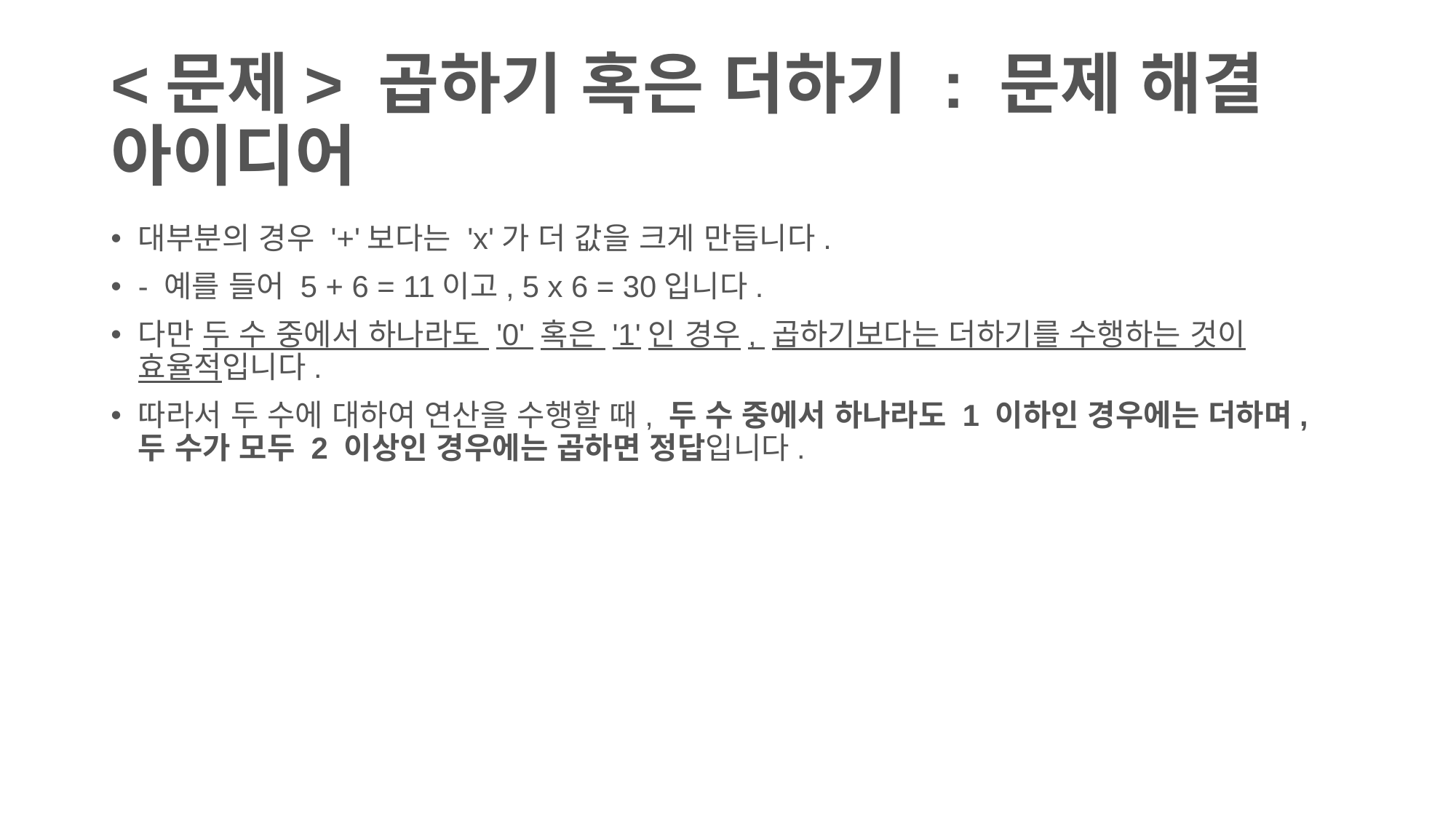

# <문제> 곱하기 혹은 더하기 : 문제 해결 아이디어
대부분의 경우 '+'보다는 'x'가 더 값을 크게 만듭니다.
- 예를 들어 5 + 6 = 11이고, 5 x 6 = 30입니다.
다만 두 수 중에서 하나라도 '0' 혹은 '1'인 경우, 곱하기보다는 더하기를 수행하는 것이 효율적입니다.
따라서 두 수에 대하여 연산을 수행할 때, 두 수 중에서 하나라도 1 이하인 경우에는 더하며, 두 수가 모두 2 이상인 경우에는 곱하면 정답입니다.